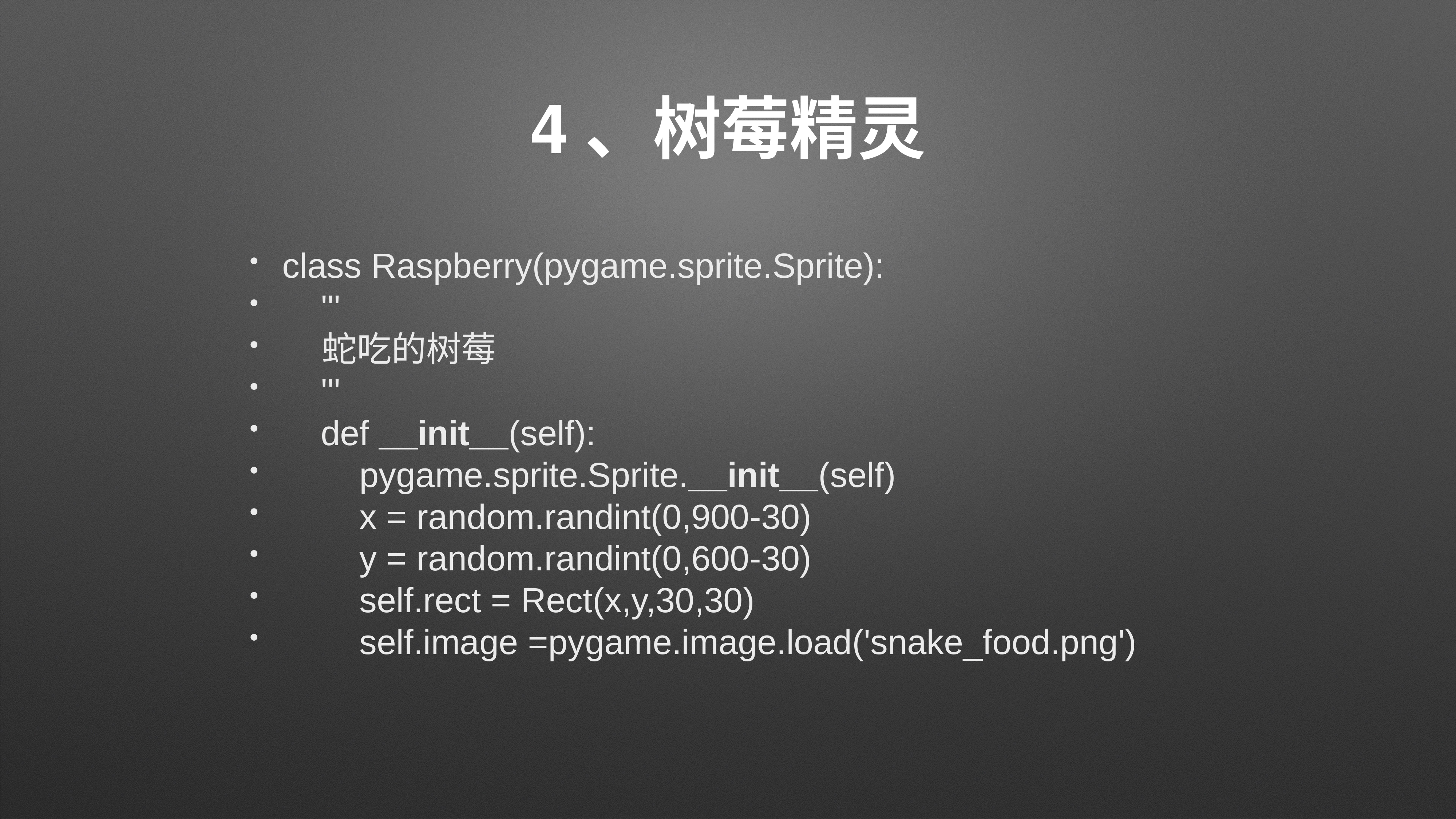

# 4、树莓精灵
class Raspberry(pygame.sprite.Sprite):
    '''
    蛇吃的树莓
    '''
    def __init__(self):
        pygame.sprite.Sprite.__init__(self)
        x = random.randint(0,900-30)
        y = random.randint(0,600-30)
        self.rect = Rect(x,y,30,30)
        self.image =pygame.image.load('snake_food.png')